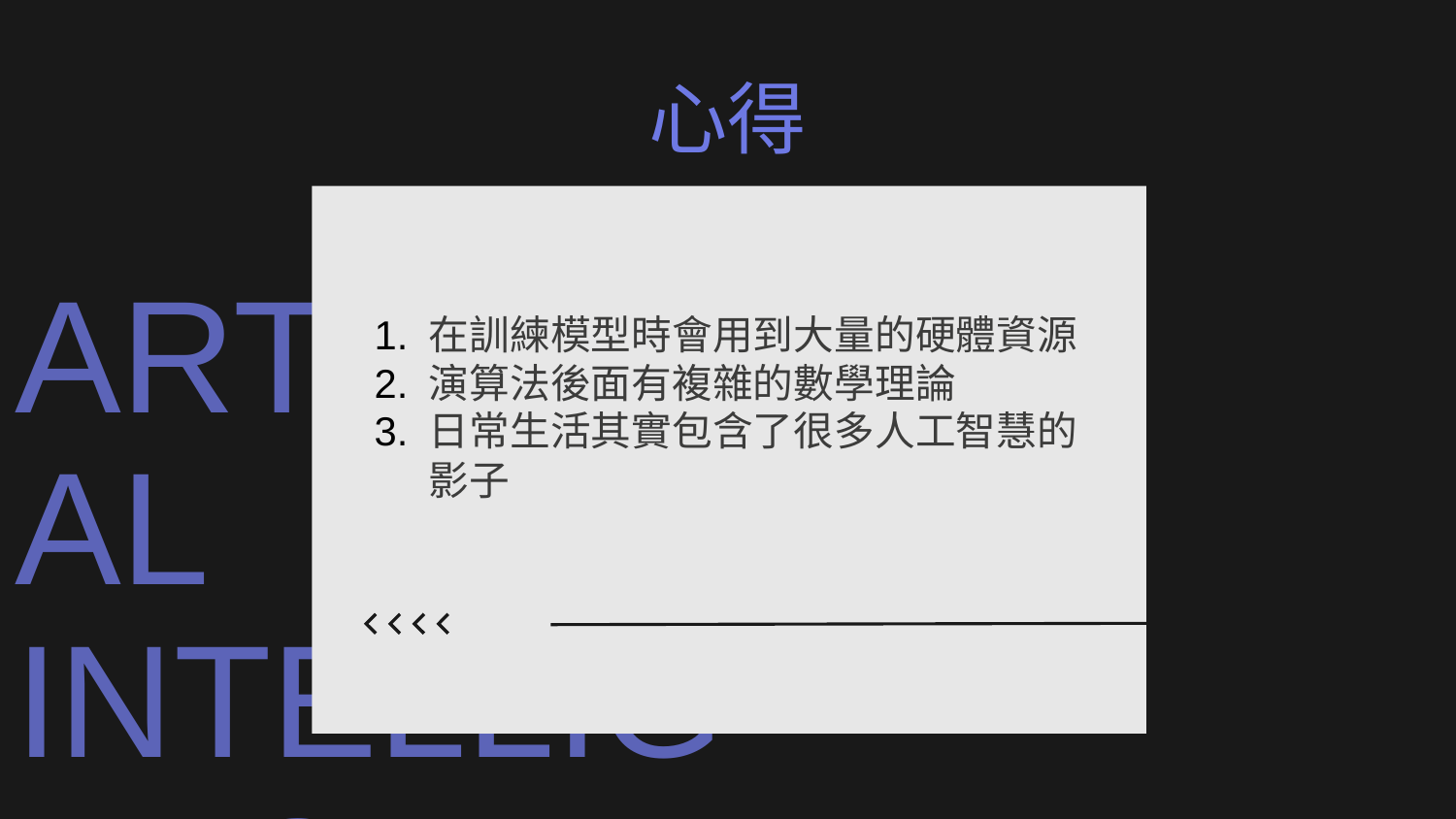

# 心得

在訓練模型時會用到大量的硬體資源
演算法後面有複雜的數學理論
日常生活其實包含了很多人工智慧的影子